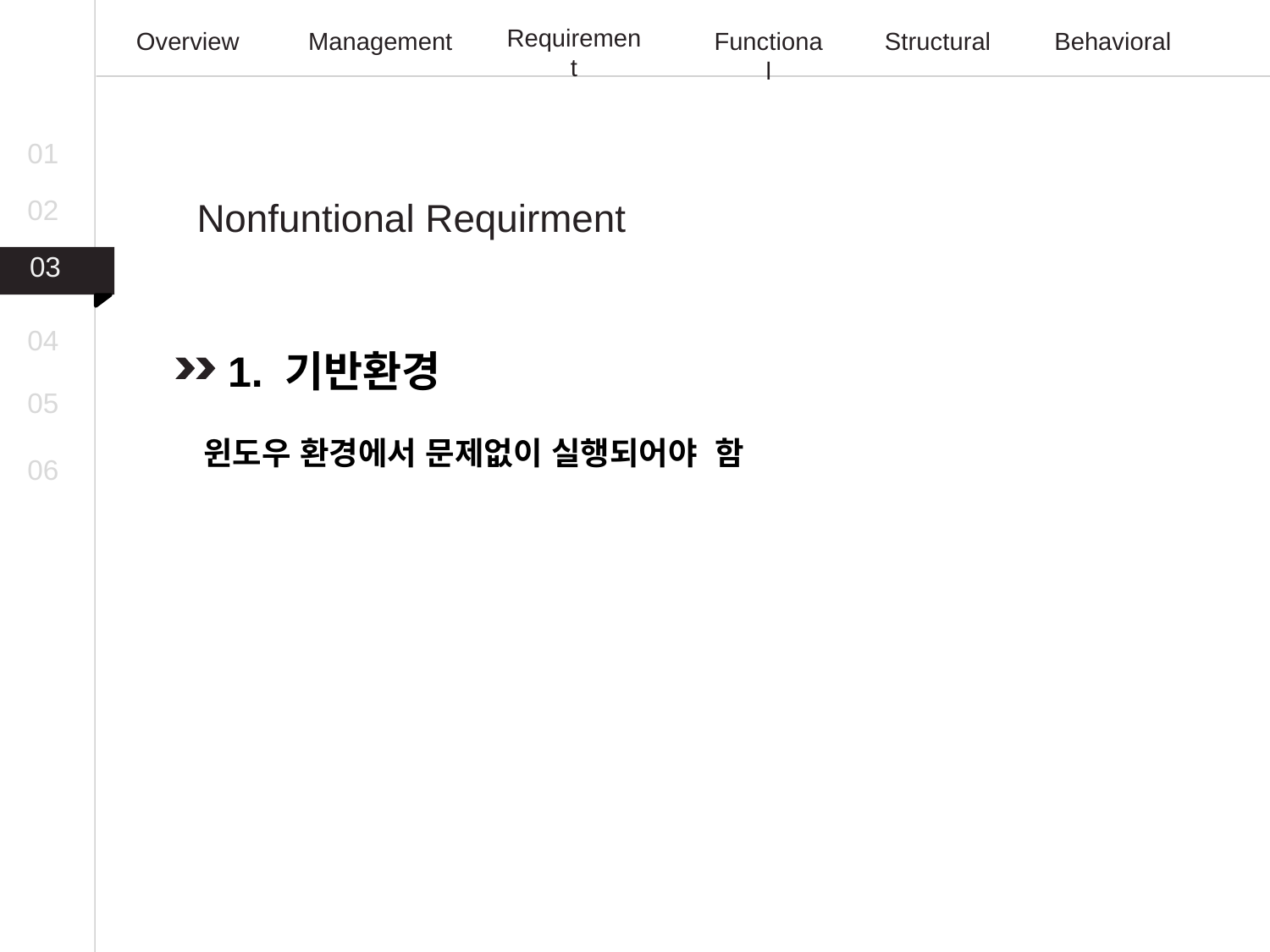

Requirement
Overview
Management
Functional
Structural
Behavioral
01
02
Nonfuntional Requirment
03

04
1. 기반환경

05
윈도우 환경에서 문제없이 실행되어야  함
06